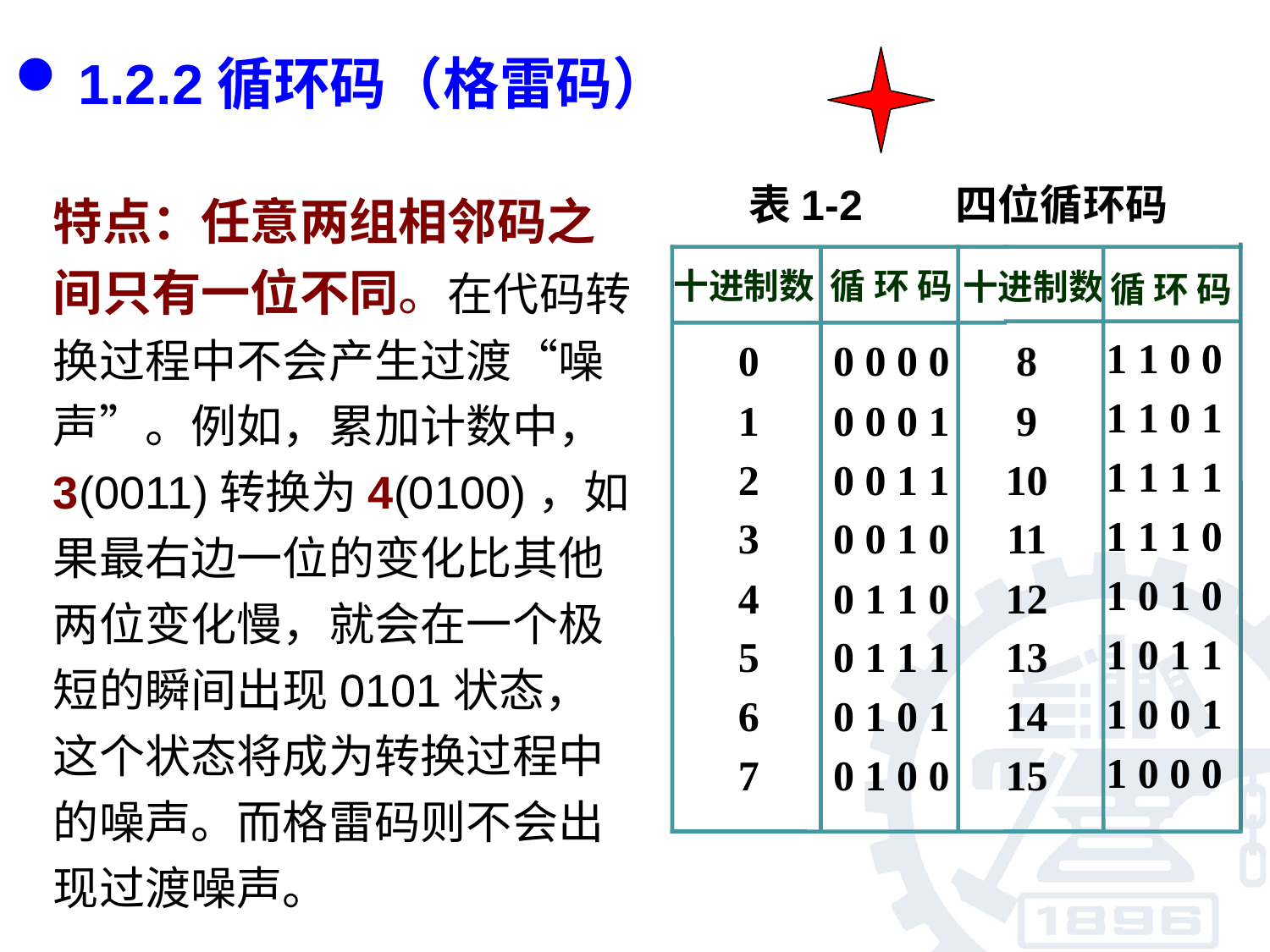

1.2.2循环码（格雷码）

特点：任意两组相邻码之间只有一位不同。在代码转换过程中不会产生过渡“噪声”。例如，累加计数中，3(0011)转换为4(0100)，如果最右边一位的变化比其他两位变化慢，就会在一个极短的瞬间出现0101状态，这个状态将成为转换过程中的噪声。而格雷码则不会出现过渡噪声。
表1-2       四位循环码

十进制数
循 环 码
十进制数
循 环 码

1 1 0 0
1 1 0 1
1 1 1 1
1 1 1 0
1 0 1 0
1 0 1 1
1 0 0 1
1 0 0 0
0
1
2
3
4
5
6
7
0 0 0 0
0 0 0 1
0 0 1 1
0 0 1 0
0 1 1 0
0 1 1 1
0 1 0 1
0 1 0 0
8
9
10
11
12
13
14
15